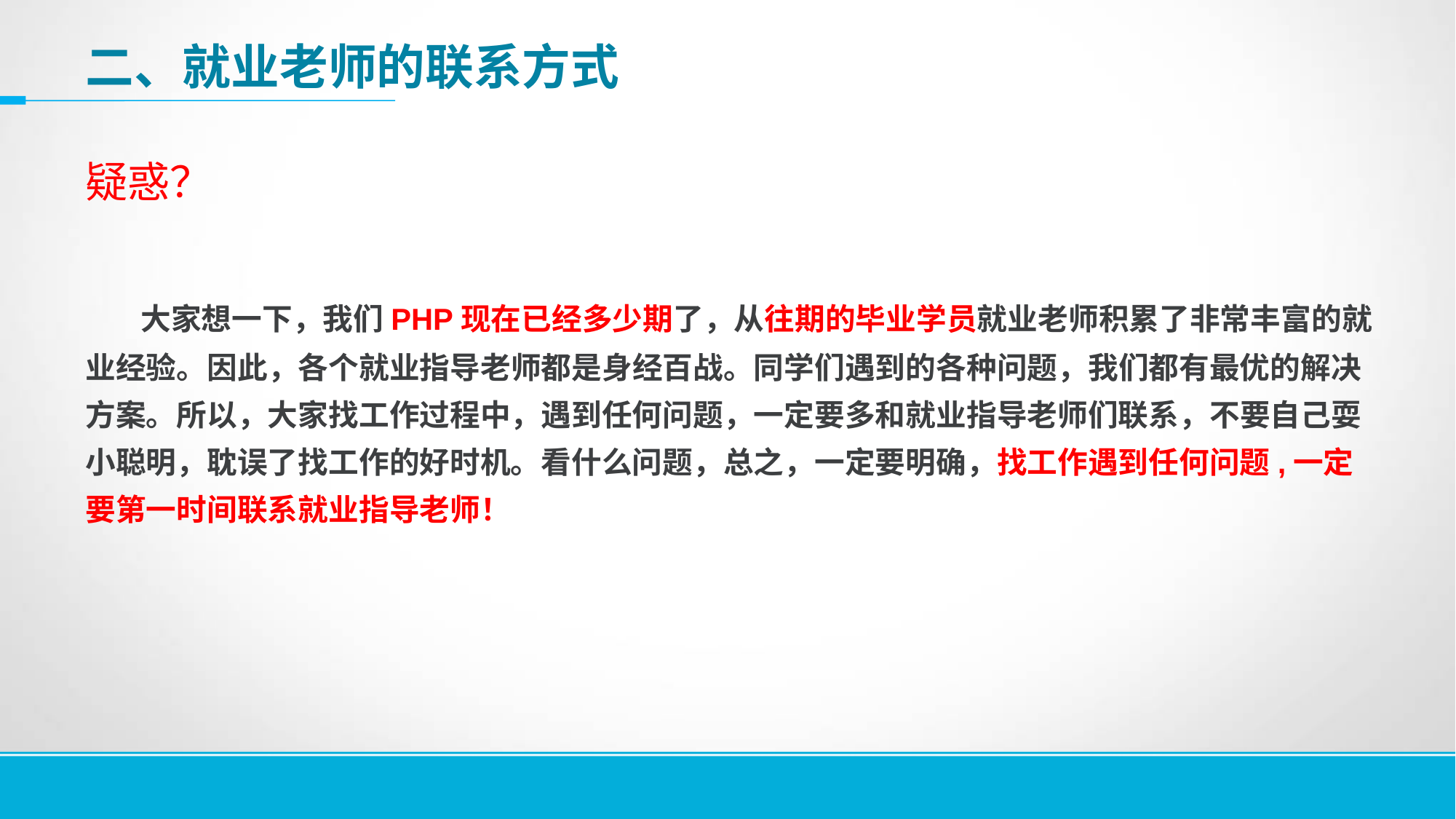

# 二、就业老师的联系方式
疑惑？

      大家想一下，我们PHP现在已经多少期了，从往期的毕业学员就业老师积累了非常丰富的就业经验。因此，各个就业指导老师都是身经百战。同学们遇到的各种问题，我们都有最优的解决方案。所以，大家找工作过程中，遇到任何问题，一定要多和就业指导老师们联系，不要自己耍小聪明，耽误了找工作的好时机。看什么问题，总之，一定要明确，找工作遇到任何问题,一定要第一时间联系就业指导老师！